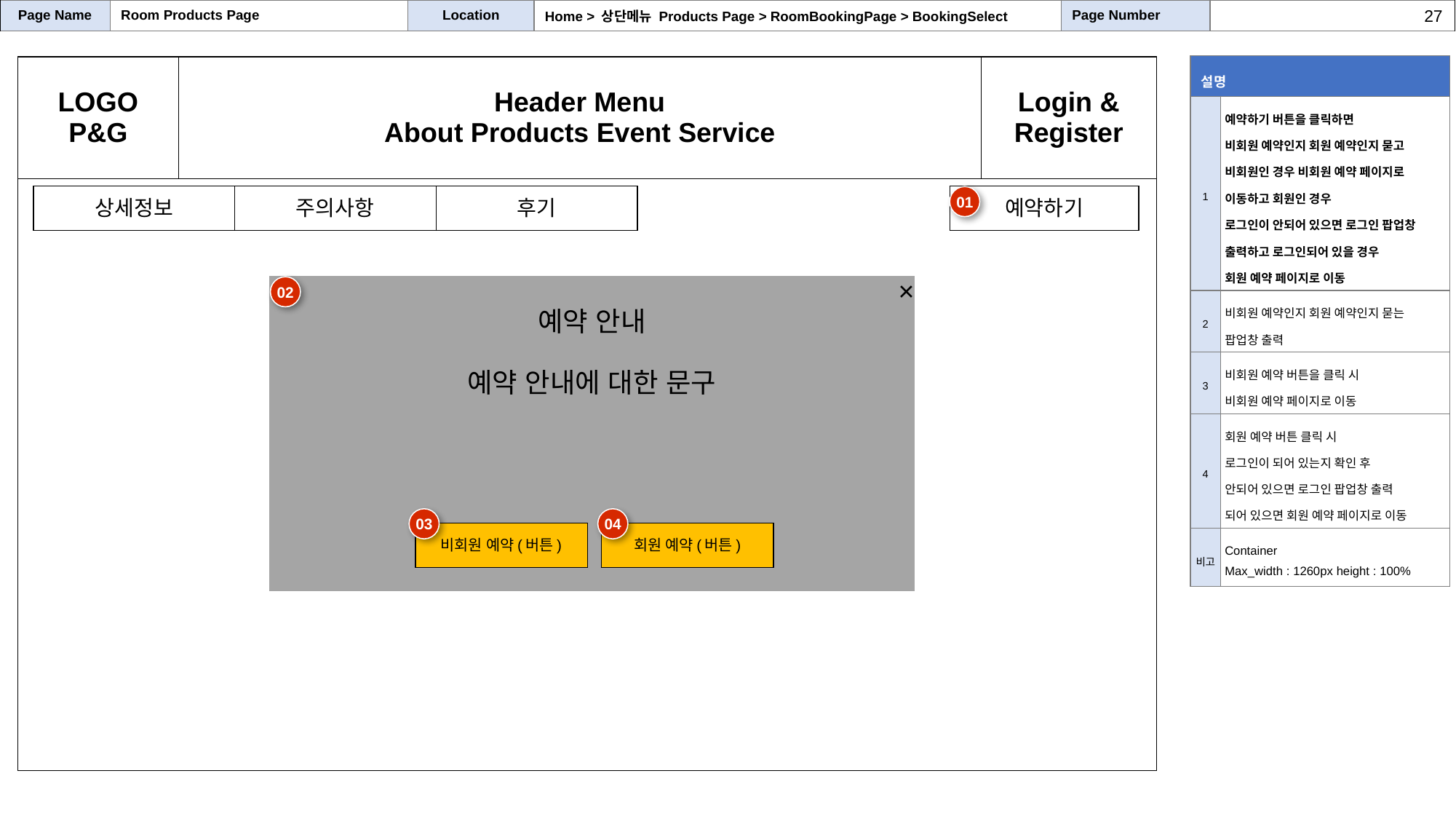

| Page Name | Room Products Page | Location | Home > 상단메뉴 Products Page > RoomBookingPage > BookingSelect | Page Number |  |
| --- | --- | --- | --- | --- | --- |
27
| 설명 |  |
| --- | --- |
| 1 | 예약하기 버튼을 클릭하면 비회원 예약인지 회원 예약인지 묻고 비회원인 경우 비회원 예약 페이지로 이동하고 회원인 경우 로그인이 안되어 있으면 로그인 팝업창 출력하고 로그인되어 있을 경우 회원 예약 페이지로 이동 |
| 2 | 비회원 예약인지 회원 예약인지 묻는 팝업창 출력 |
| 3 | 비회원 예약 버튼을 클릭 시 비회원 예약 페이지로 이동 |
| 4 | 회원 예약 버튼 클릭 시 로그인이 되어 있는지 확인 후 안되어 있으면 로그인 팝업창 출력 되어 있으면 회원 예약 페이지로 이동 |
| 비고 | Container Max\_width : 1260px height : 100% |
| LOGO P&G | Header Menu About Products Event Service | Login & Register |
| --- | --- | --- |
|  |  |  |

| 예약하기 |
| --- |
| 상세정보 | 주의사항 | 후기 |
| --- | --- | --- |
01
| × 예약 안내 예약 안내에 대한 문구 |
| --- |
02
03
04
| 비회원 예약(버튼) |
| --- |
| 회원 예약(버튼) |
| --- |